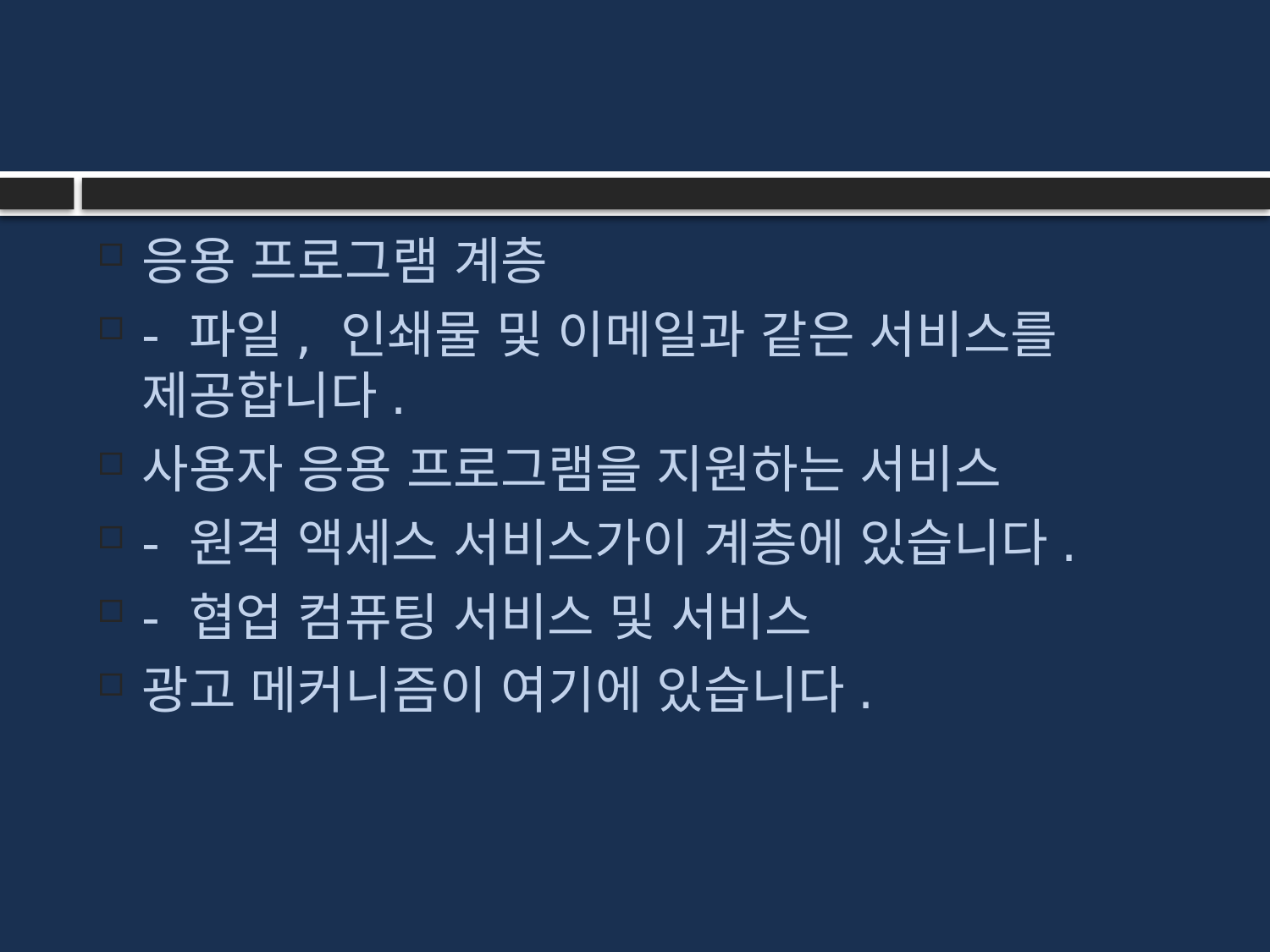

#
응용 프로그램 계층
- 파일, 인쇄물 및 이메일과 같은 서비스를 제공합니다.
사용자 응용 프로그램을 지원하는 서비스
- 원격 액세스 서비스가이 계층에 있습니다.
- 협업 컴퓨팅 서비스 및 서비스
광고 메커니즘이 여기에 있습니다.